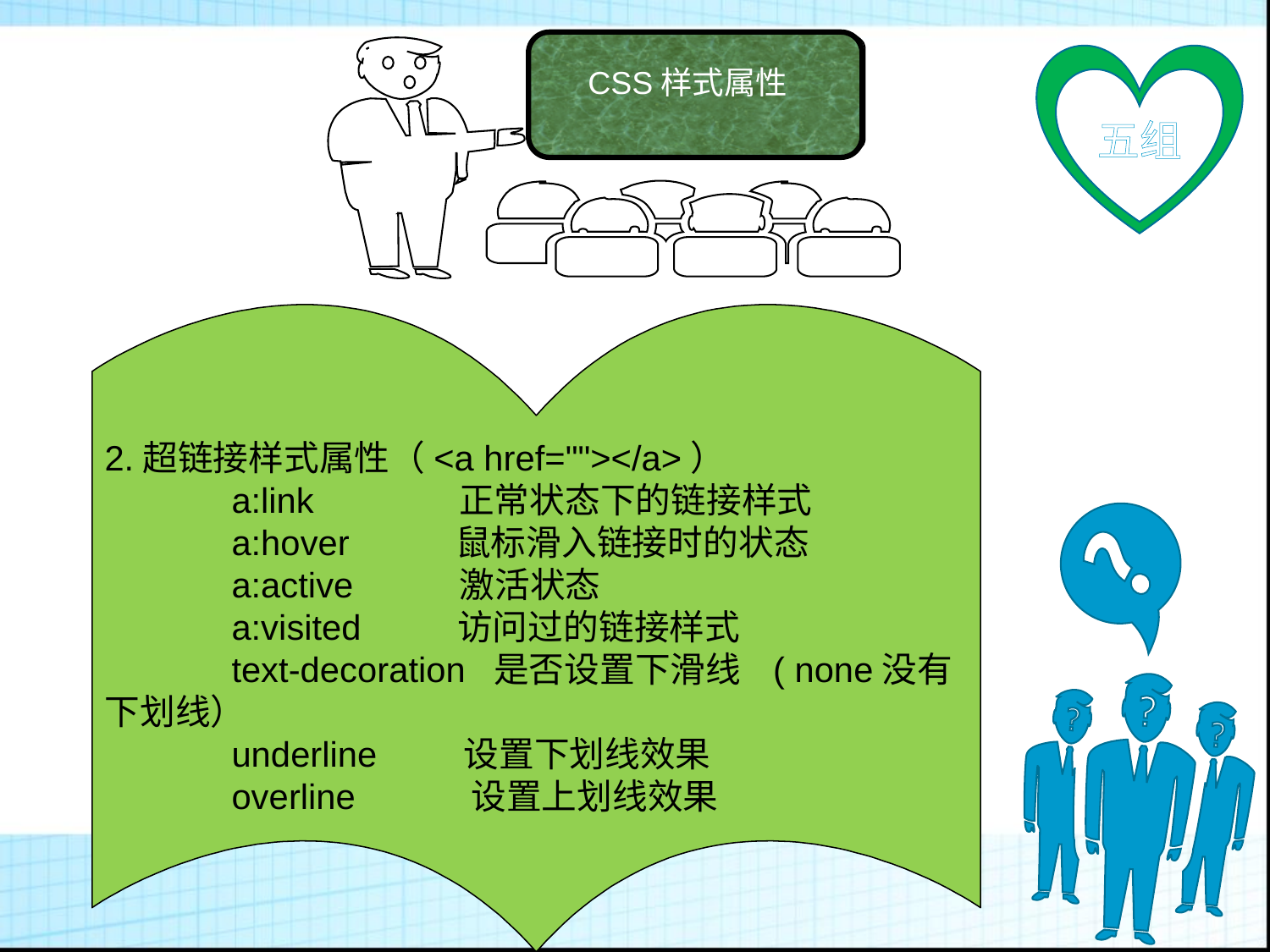

CSS样式属性

五组

2.超链接样式属性（<a href=""></a>）
	a:link              正常状态下的链接样式
	a:hover          鼠标滑入链接时的状态
	a:active          激活状态
	a:visited         访问过的链接样式
	text-decoration  是否设置下滑线   ( none没有下划线）
	underline        设置下划线效果
	overline           设置上划线效果